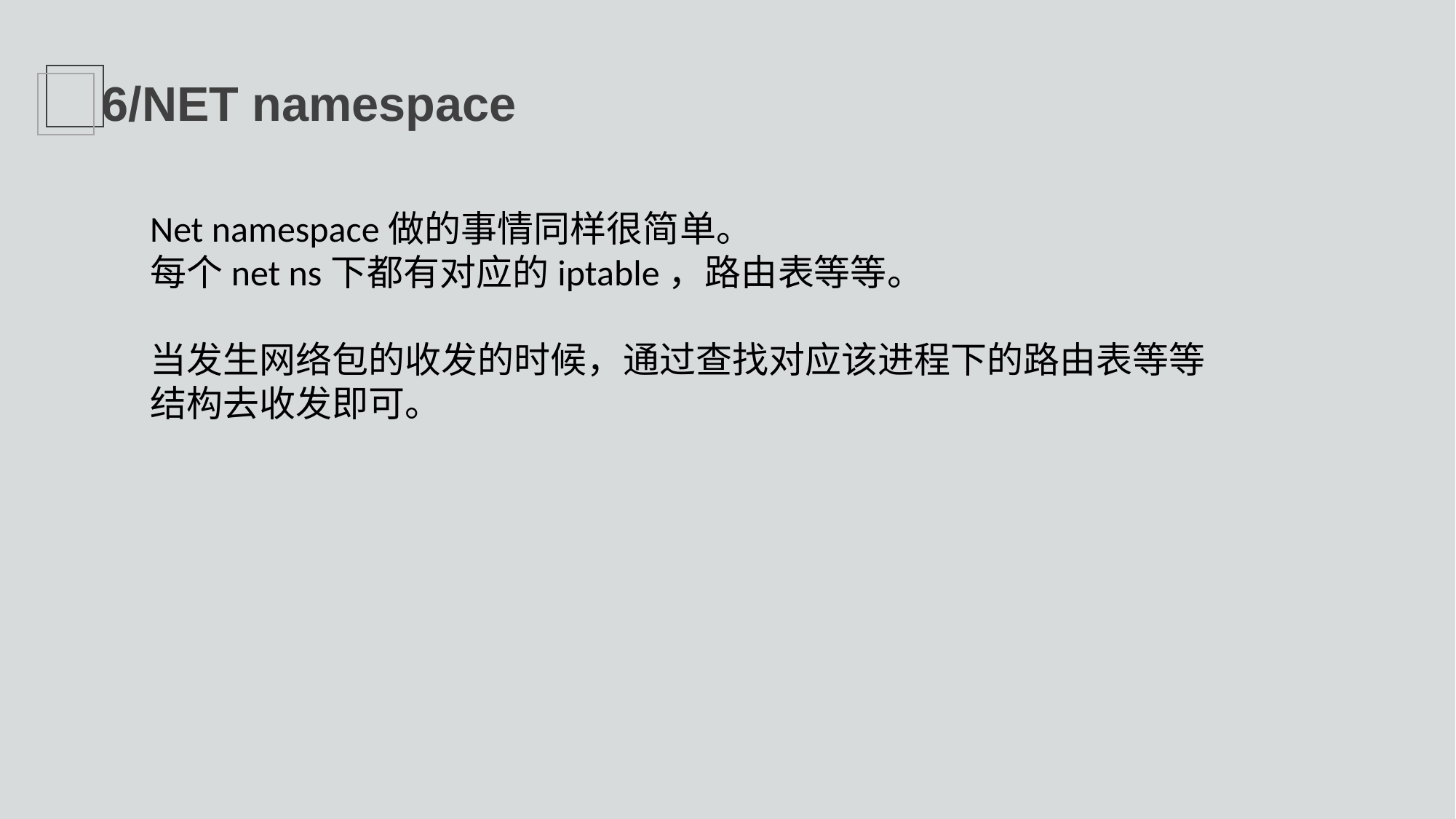

6/NET namespace
Net namespace做的事情同样很简单。
每个net ns下都有对应的iptable，路由表等等。

当发生网络包的收发的时候，通过查找对应该进程下的路由表等等结构去收发即可。